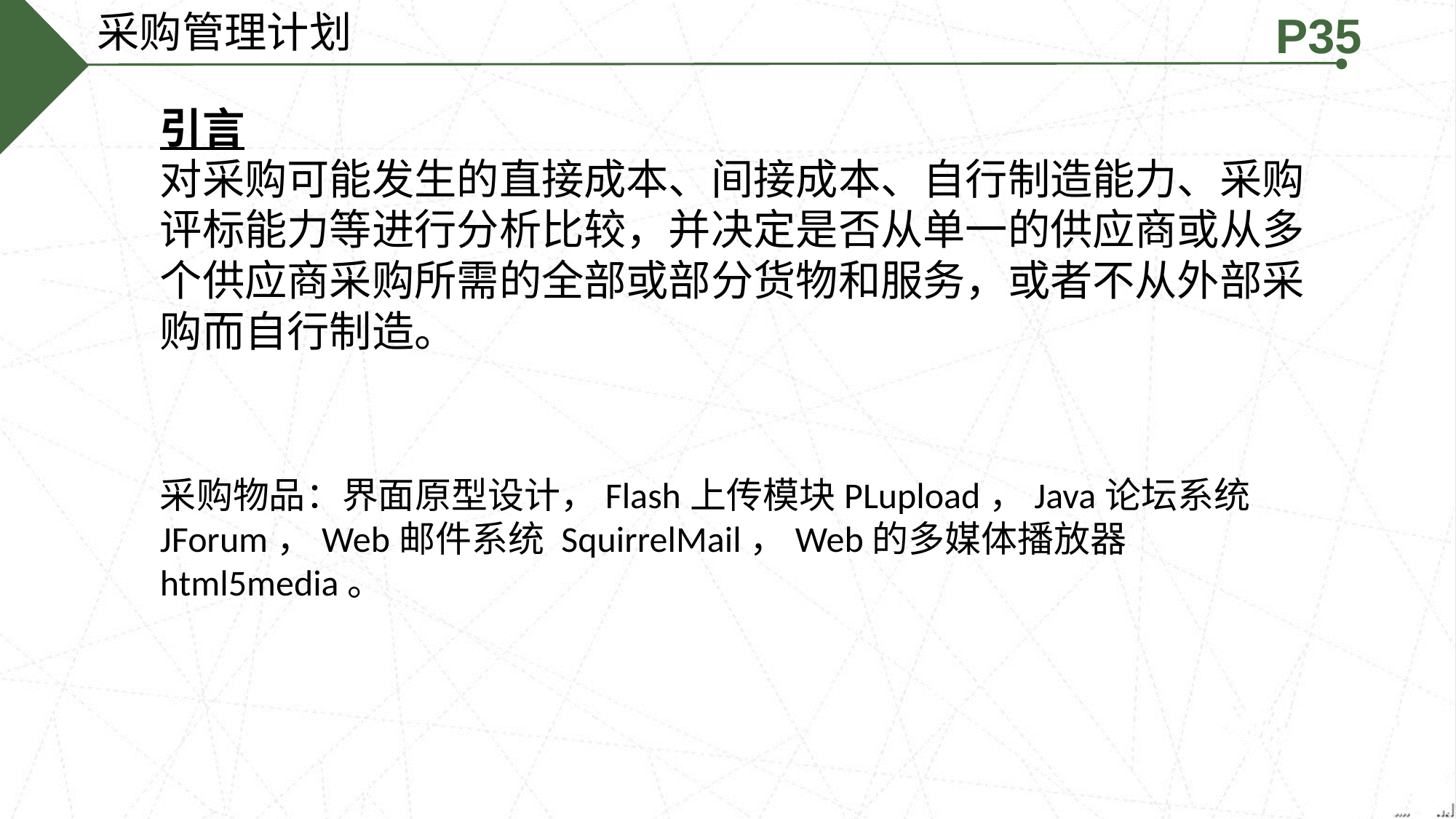

采购管理计划
P35

引言
对采购可能发生的直接成本、间接成本、自行制造能力、采购评标能力等进行分析比较，并决定是否从单一的供应商或从多个供应商采购所需的全部或部分货物和服务，或者不从外部采购而自行制造。

采购物品：界面原型设计，Flash上传模块PLupload，Java论坛系统 JForum，Web邮件系统 SquirrelMail，Web的多媒体播放器 html5media。